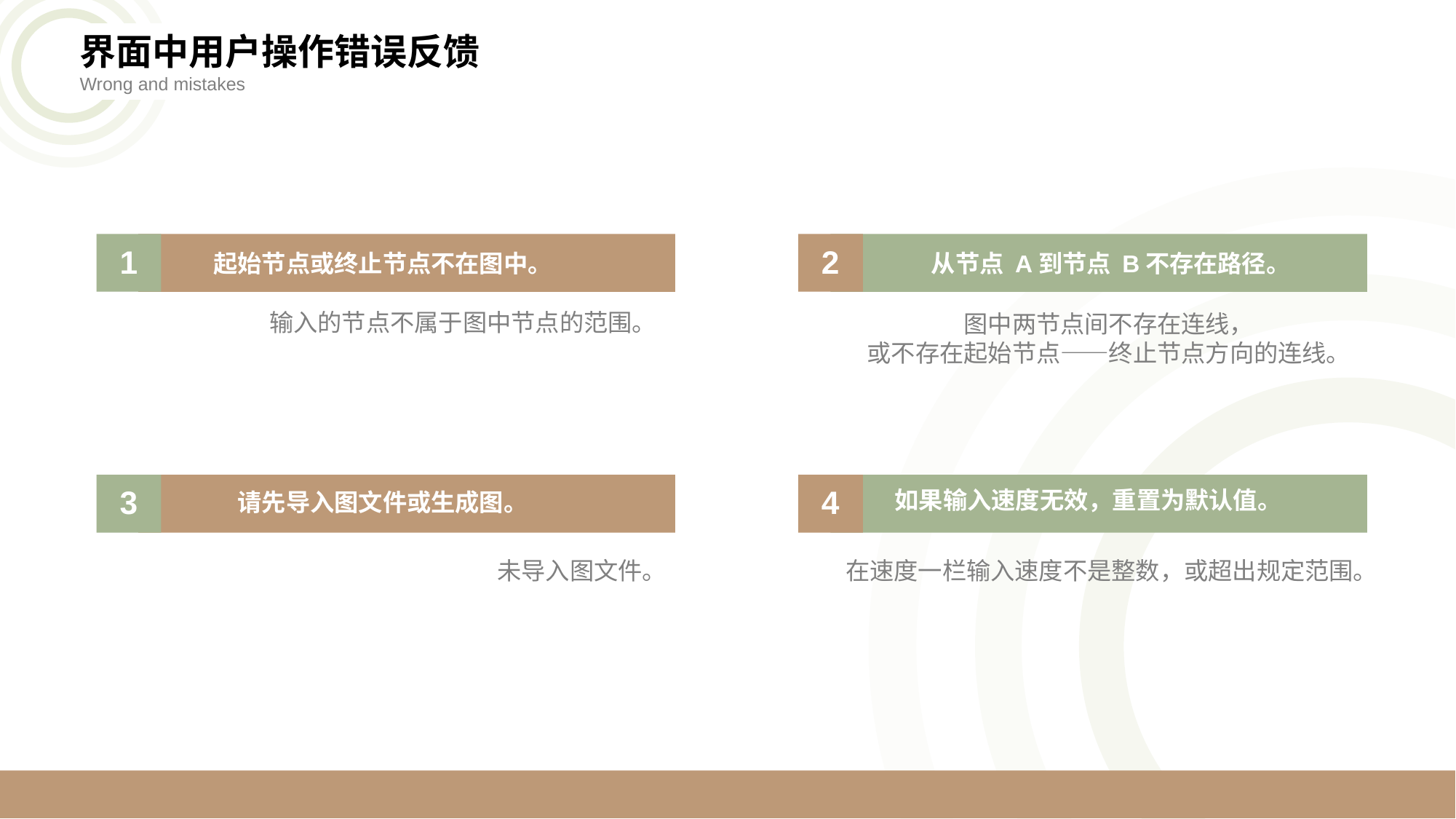

界面中用户操作错误反馈
Wrong and mistakes

1
起始节点或终止节点不在图中。
输入的节点不属于图中节点的范围。

2
从节点 A到节点 B不存在路径。
图中两节点间不存在连线，
或不存在起始节点——终止节点方向的连线。

3
请先导入图文件或生成图。
未导入图文件。

4
如果输入速度无效，重置为默认值。
在速度一栏输入速度不是整数，或超出规定范围。